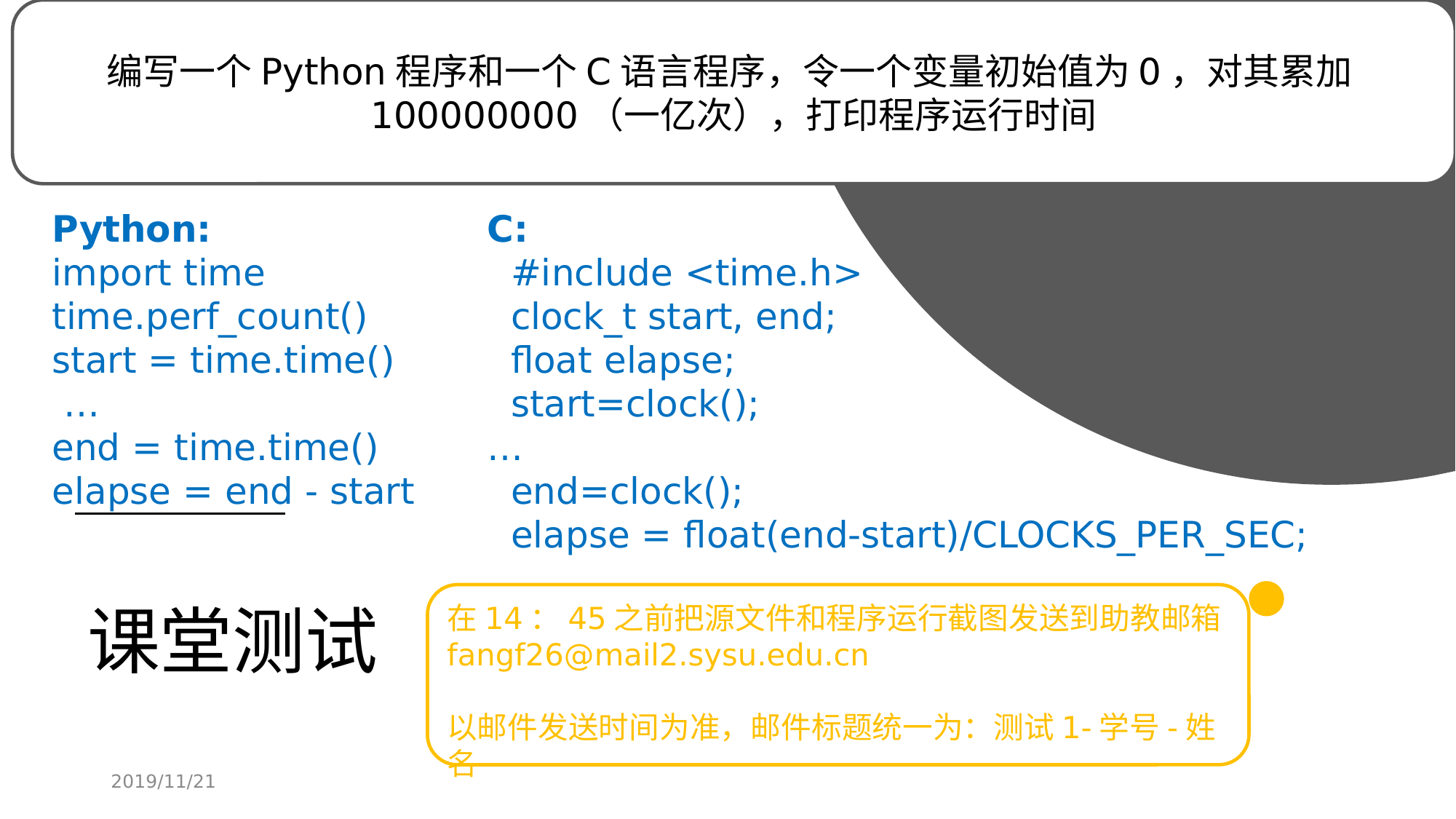

编写一个Python程序和一个C语言程序，令一个变量初始值为0，对其累加100000000（一亿次），打印程序运行时间

Python:
import time
time.perf_count()
start = time.time()
 …
end = time.time()
elapse = end - start
C:
  #include <time.h>
  clock_t start, end;
  float elapse;
  start=clock();
…
  end=clock();
  elapse = float(end-start)/CLOCKS_PER_SEC;
# 课堂测试

在14：45之前把源文件和程序运行截图发送到助教邮箱fangf26@mail2.sysu.edu.cn

以邮件发送时间为准，邮件标题统一为：测试1-学号-姓名

2019/11/21
高级算法语言和程序设计
3